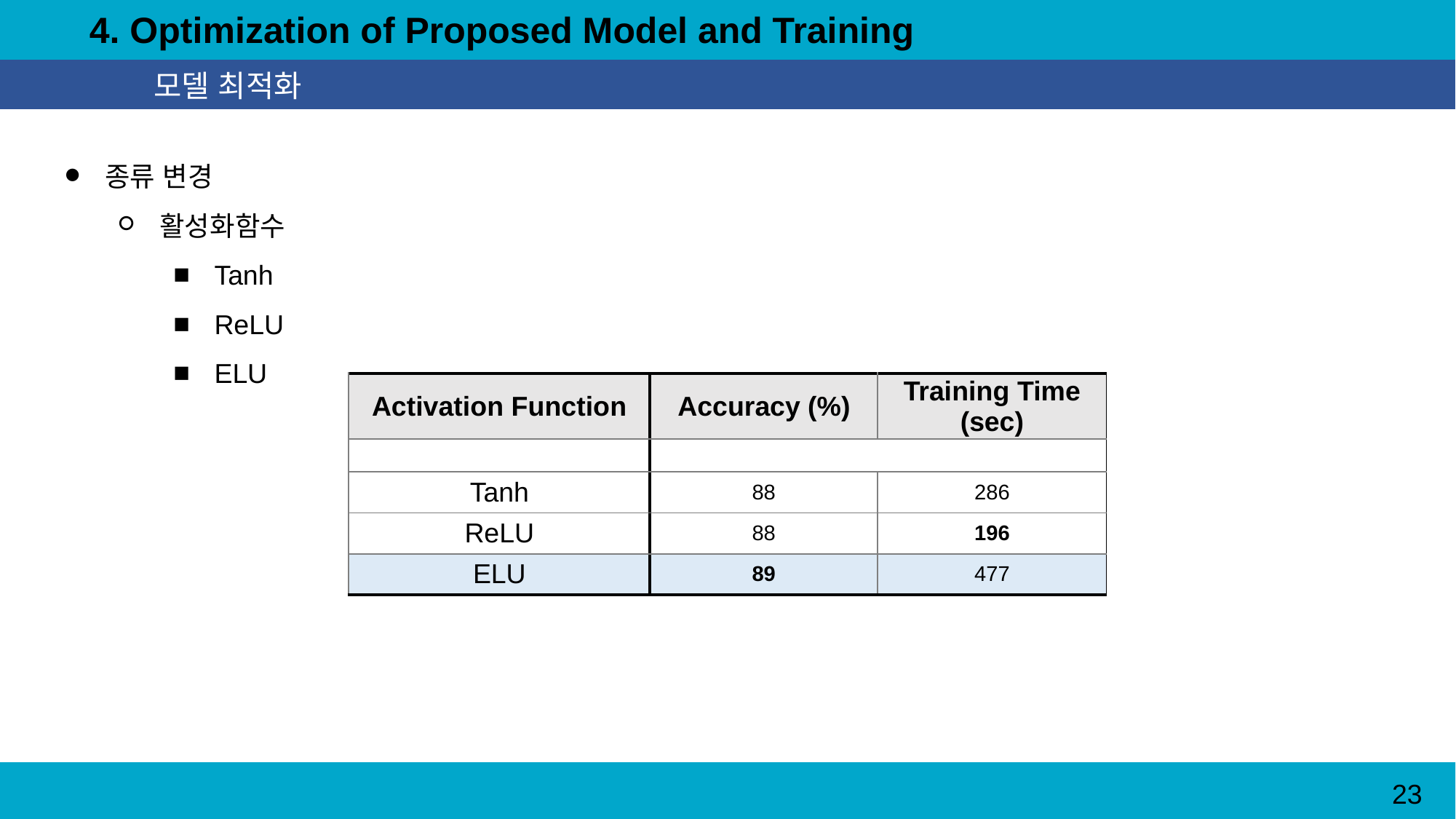

4. Optimization of Proposed Model and Training

모델 최적화
종류 변경
활성화함수
Tanh
ReLU
ELU
| Activation Function | Accuracy (%) | Training Time (sec) |
| --- | --- | --- |
|  |  |  |
| Tanh | 88 | 286 |
| ReLU | 88 | 196 |
| ELU | 89 | 477 |